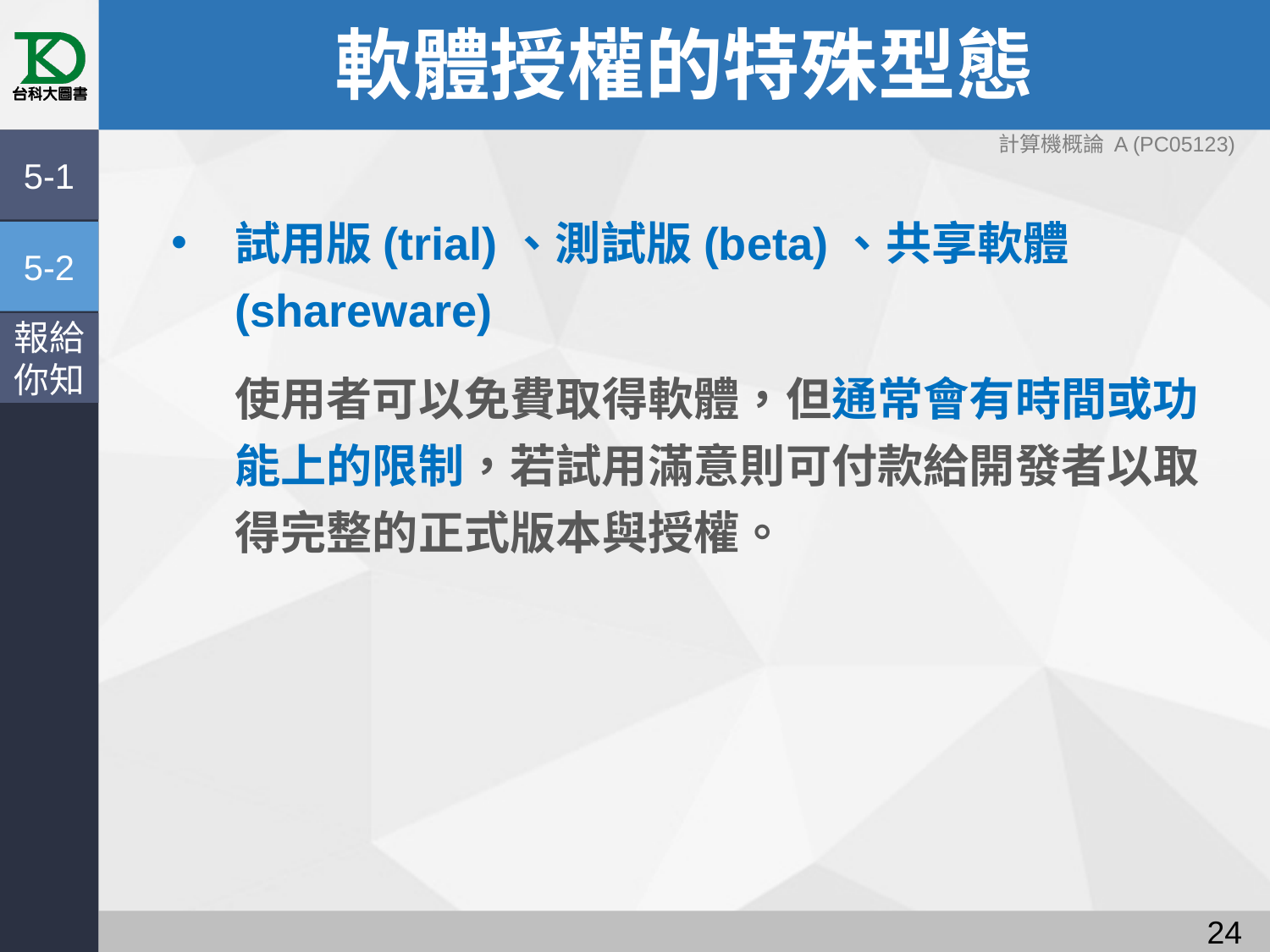

# 軟體授權的特殊型態
計算機概論 A (PC05123)
5-1
試用版(trial)、測試版(beta)、共享軟體(shareware)
使用者可以免費取得軟體，但通常會有時間或功能上的限制，若試用滿意則可付款給開發者以取得完整的正式版本與授權。
5-2
報給
你知
24